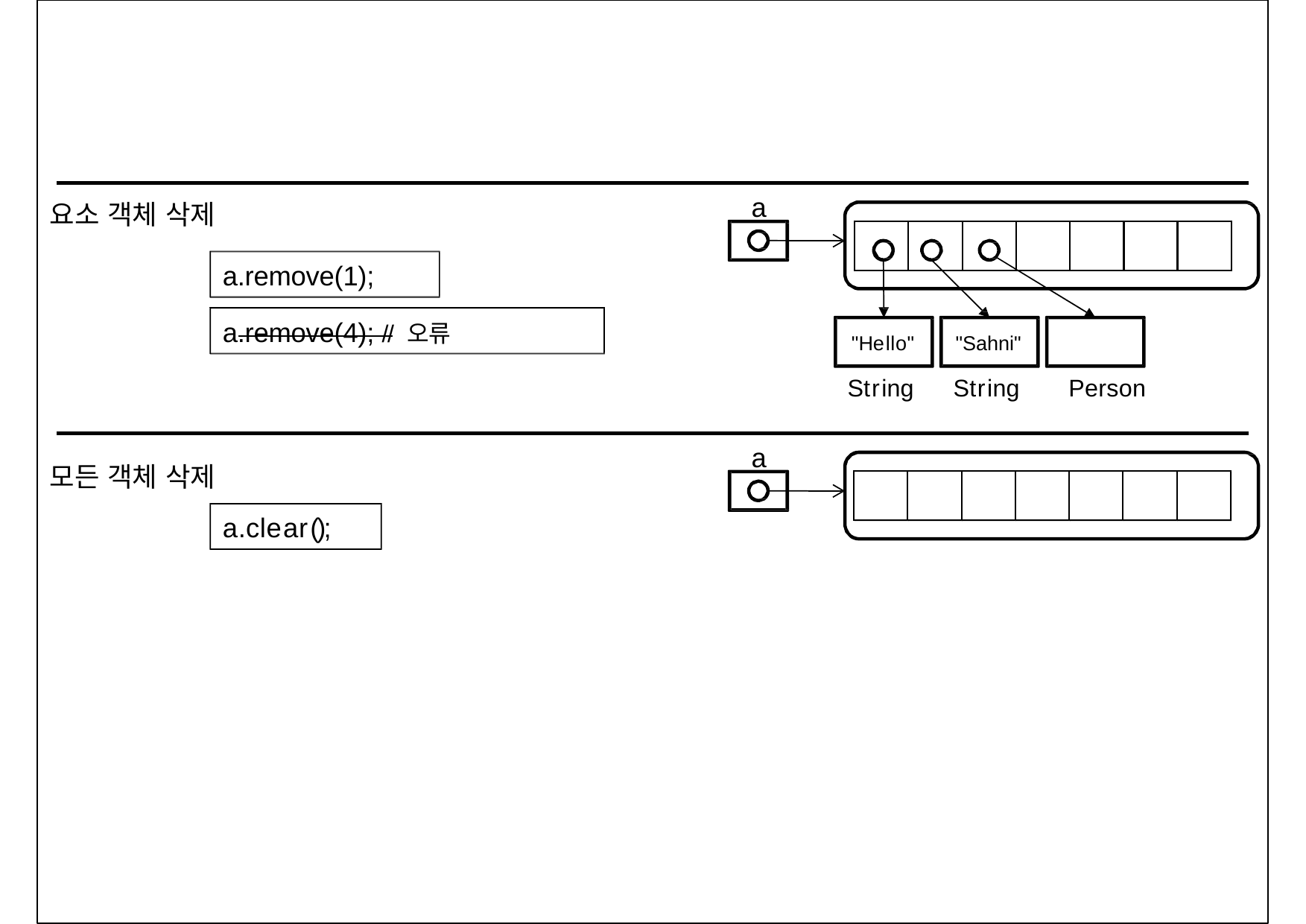

a
요소 객체 삭제

a.remove(1);

a.remove(4); // 오류

"Hello"
"Sahni"

String
String
Person

a

모든 객체 삭제
a.clear();

|  |  |  |  |  |  |  |
| --- | --- | --- | --- | --- | --- | --- |